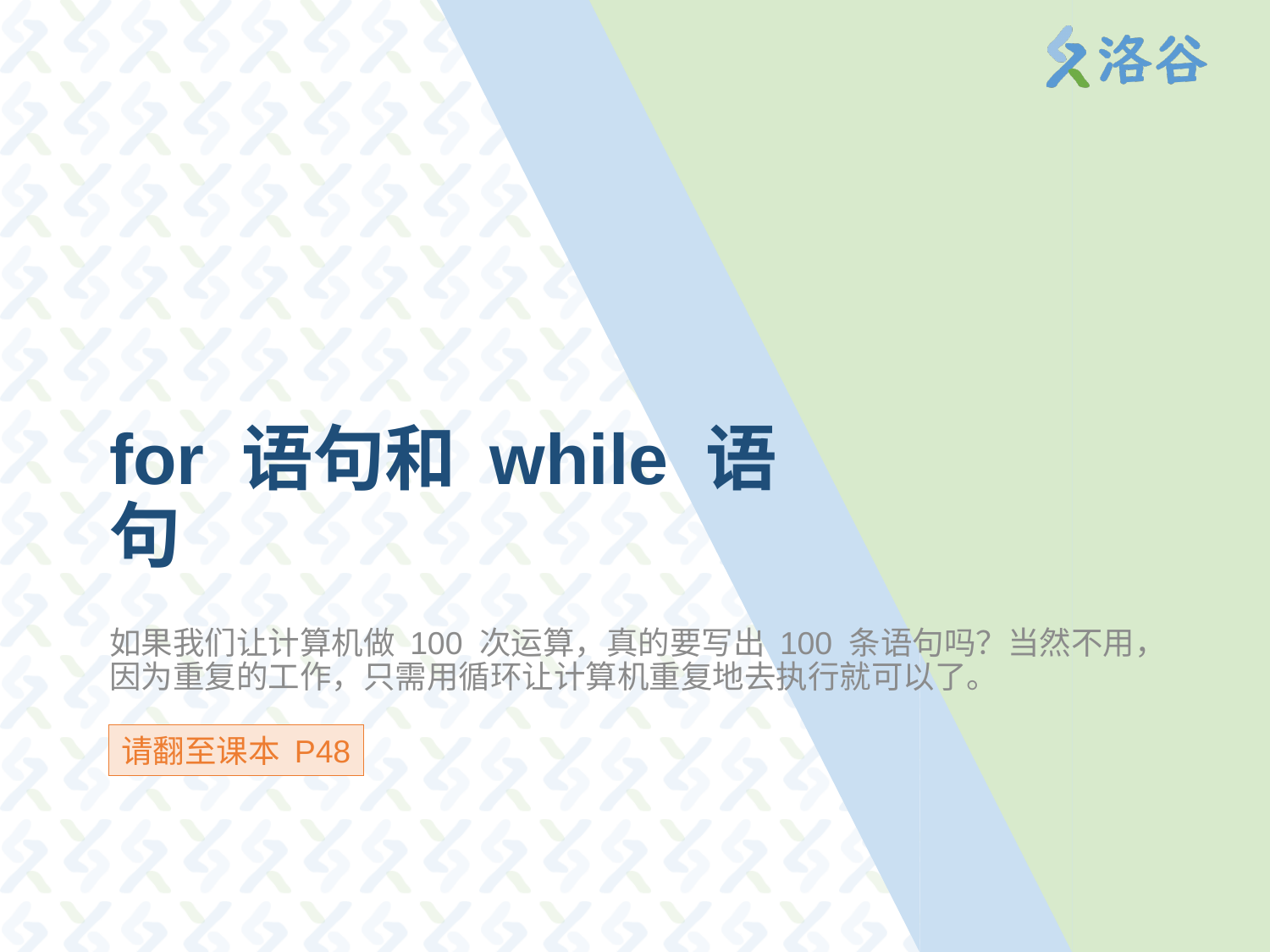

# for 语句和 while 语句
如果我们让计算机做 100 次运算，真的要写出 100 条语句吗？当然不用，因为重复的工作，只需用循环让计算机重复地去执行就可以了。
请翻至课本 P48